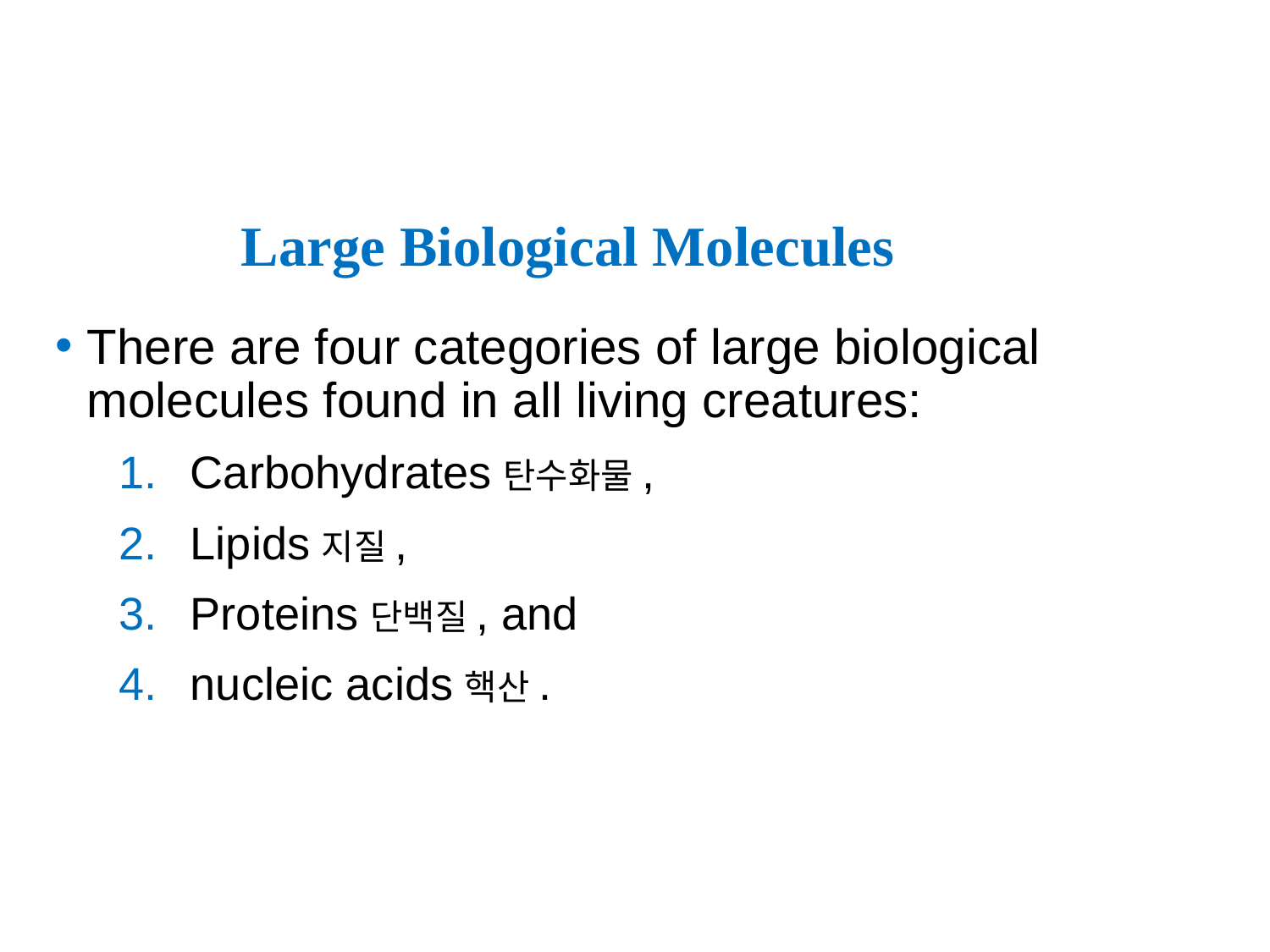

# Large Biological Molecules
There are four categories of large biological molecules found in all living creatures:
Carbohydrates탄수화물,
Lipids지질,
Proteins단백질, and
nucleic acids핵산.